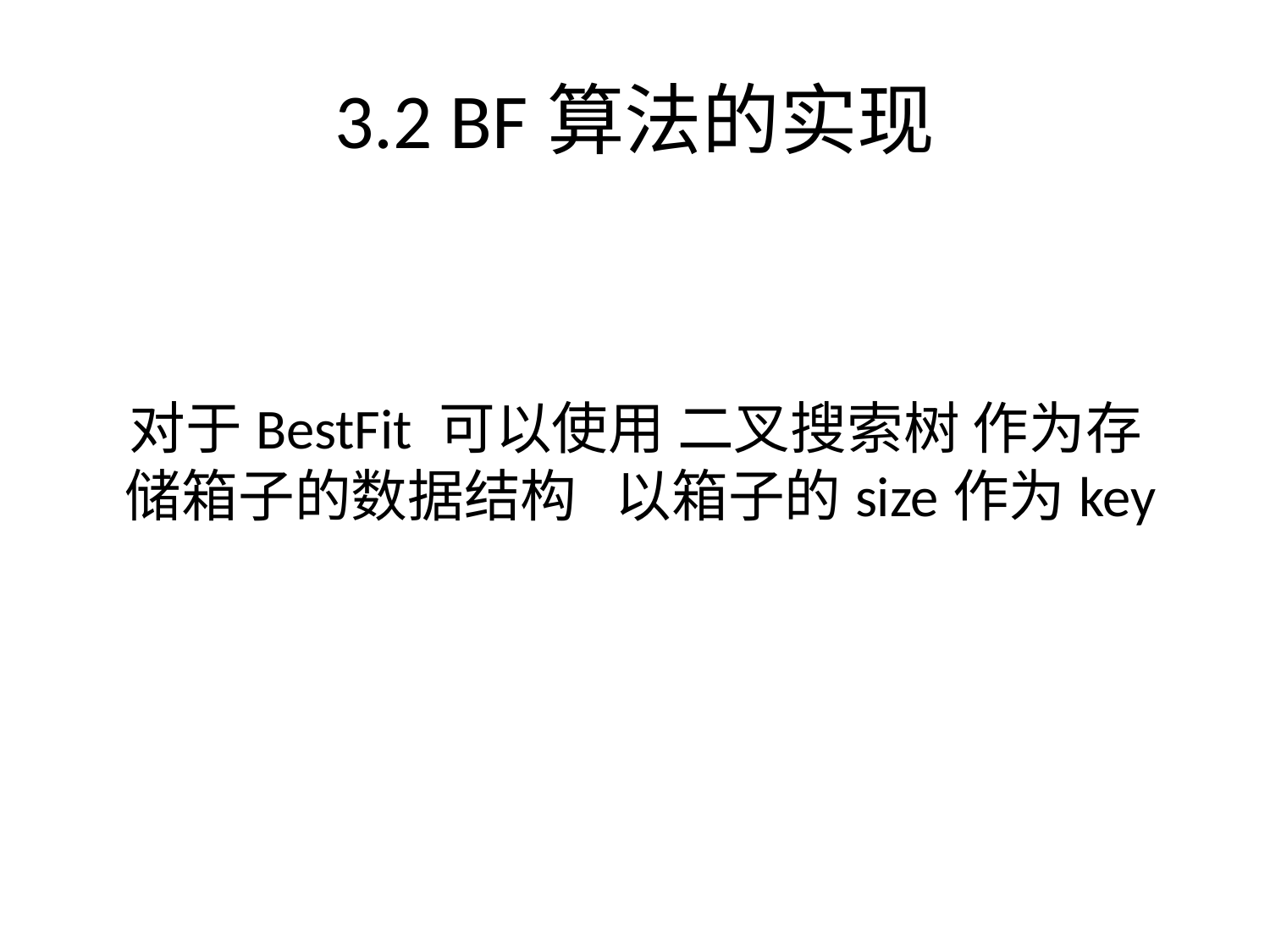

# 3.2 BF算法的实现
   对于BestFit 可以使用 二叉搜索树 作为存储箱子的数据结构   以箱子的size作为key